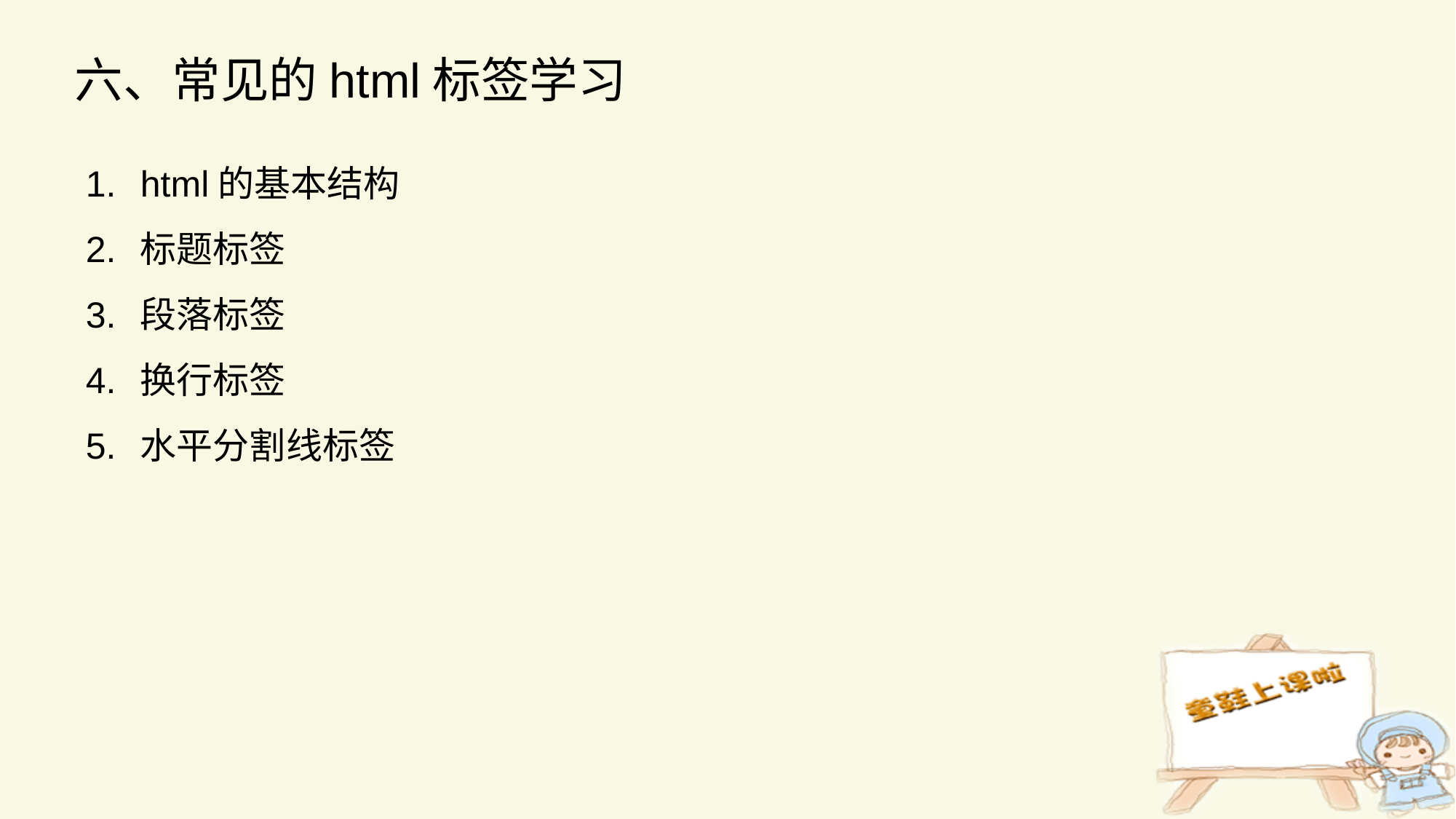

六、常见的html标签学习
html的基本结构
标题标签
段落标签
换行标签
水平分割线标签